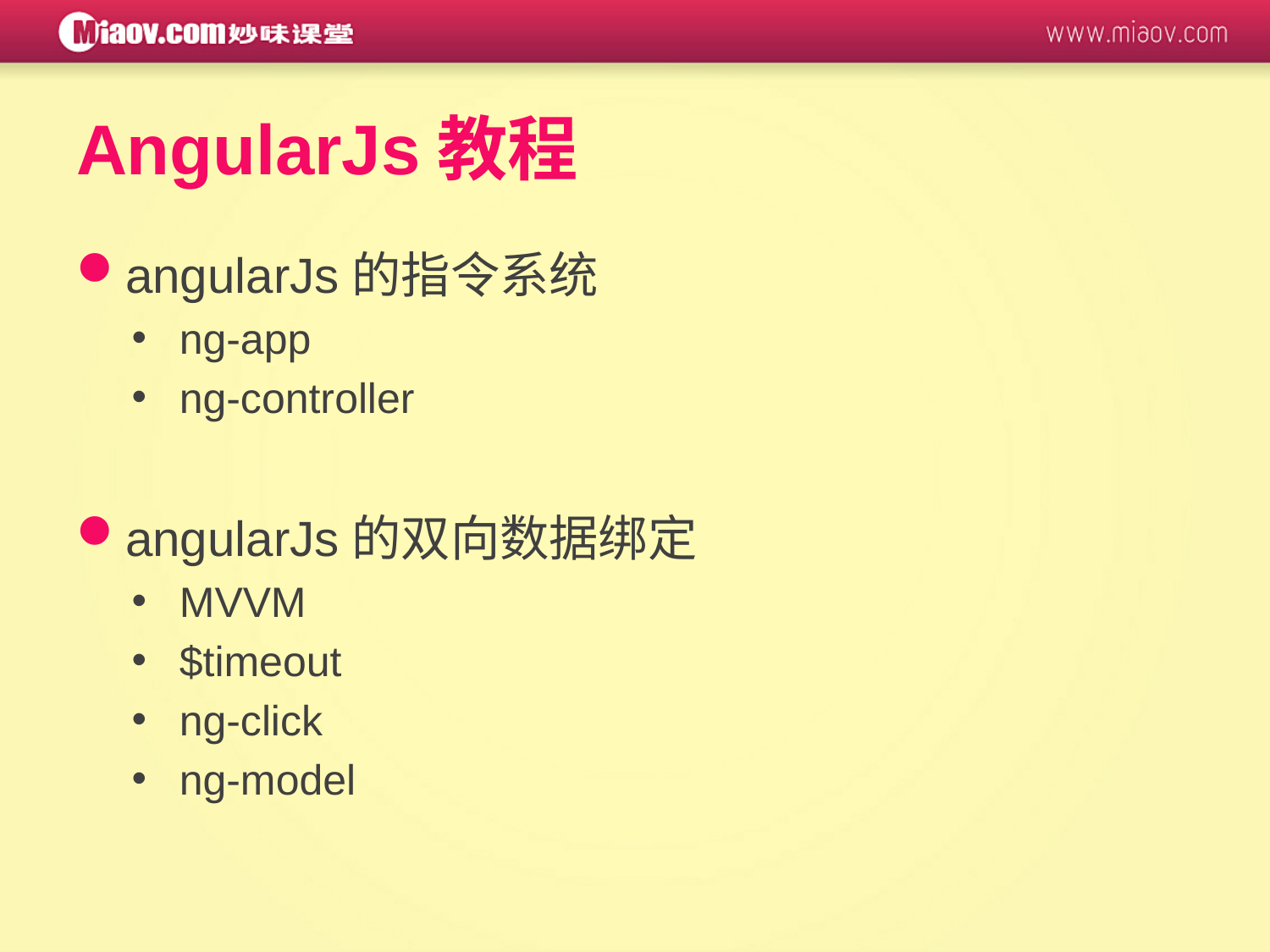

# AngularJs教程
angularJs的指令系统
ng-app
ng-controller

angularJs的双向数据绑定
MVVM
$timeout
ng-click
ng-model